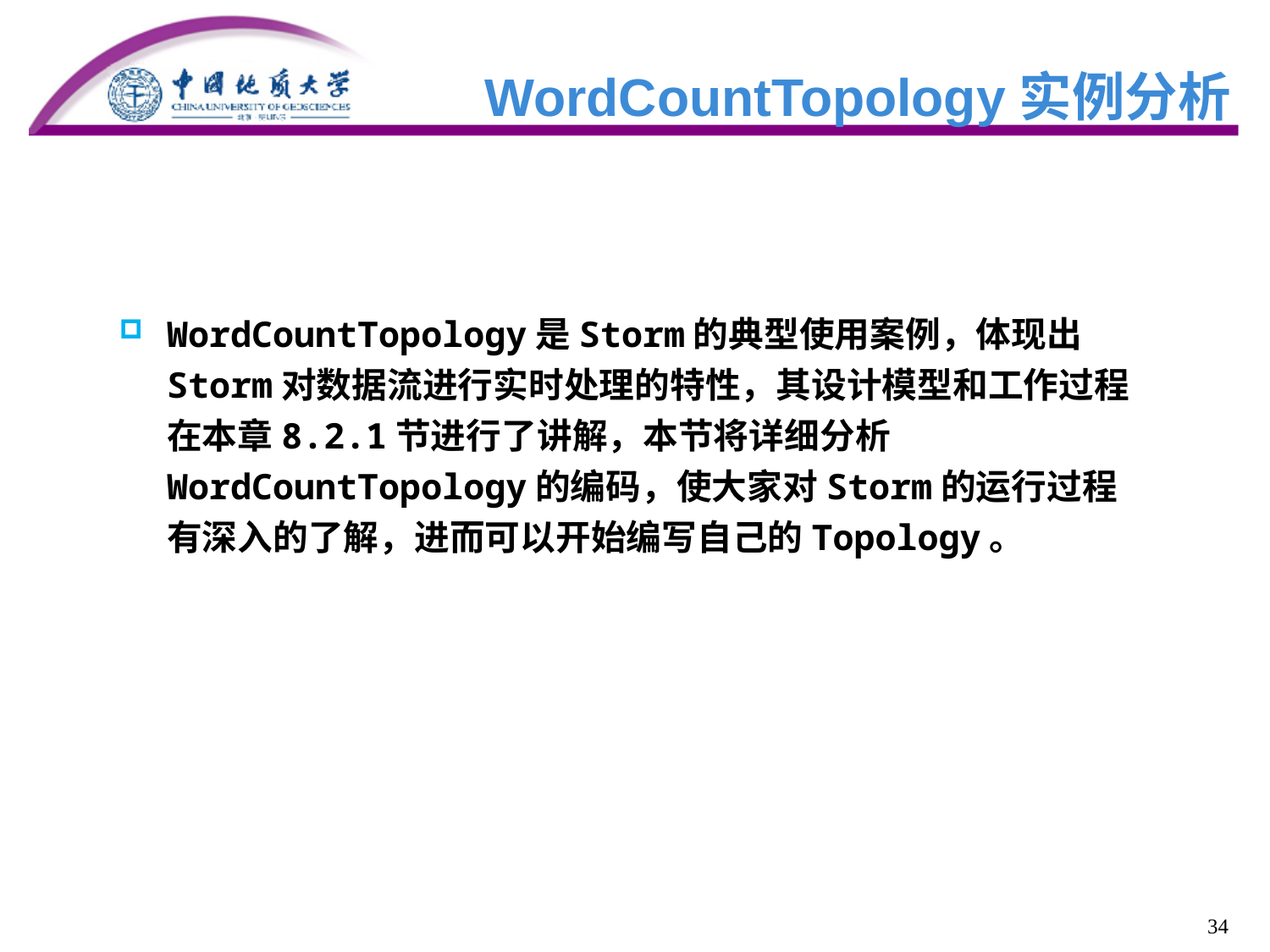

# WordCountTopology实例分析
WordCountTopology是Storm的典型使用案例，体现出Storm对数据流进行实时处理的特性，其设计模型和工作过程在本章8.2.1节进行了讲解，本节将详细分析WordCountTopology的编码，使大家对Storm的运行过程有深入的了解，进而可以开始编写自己的Topology。